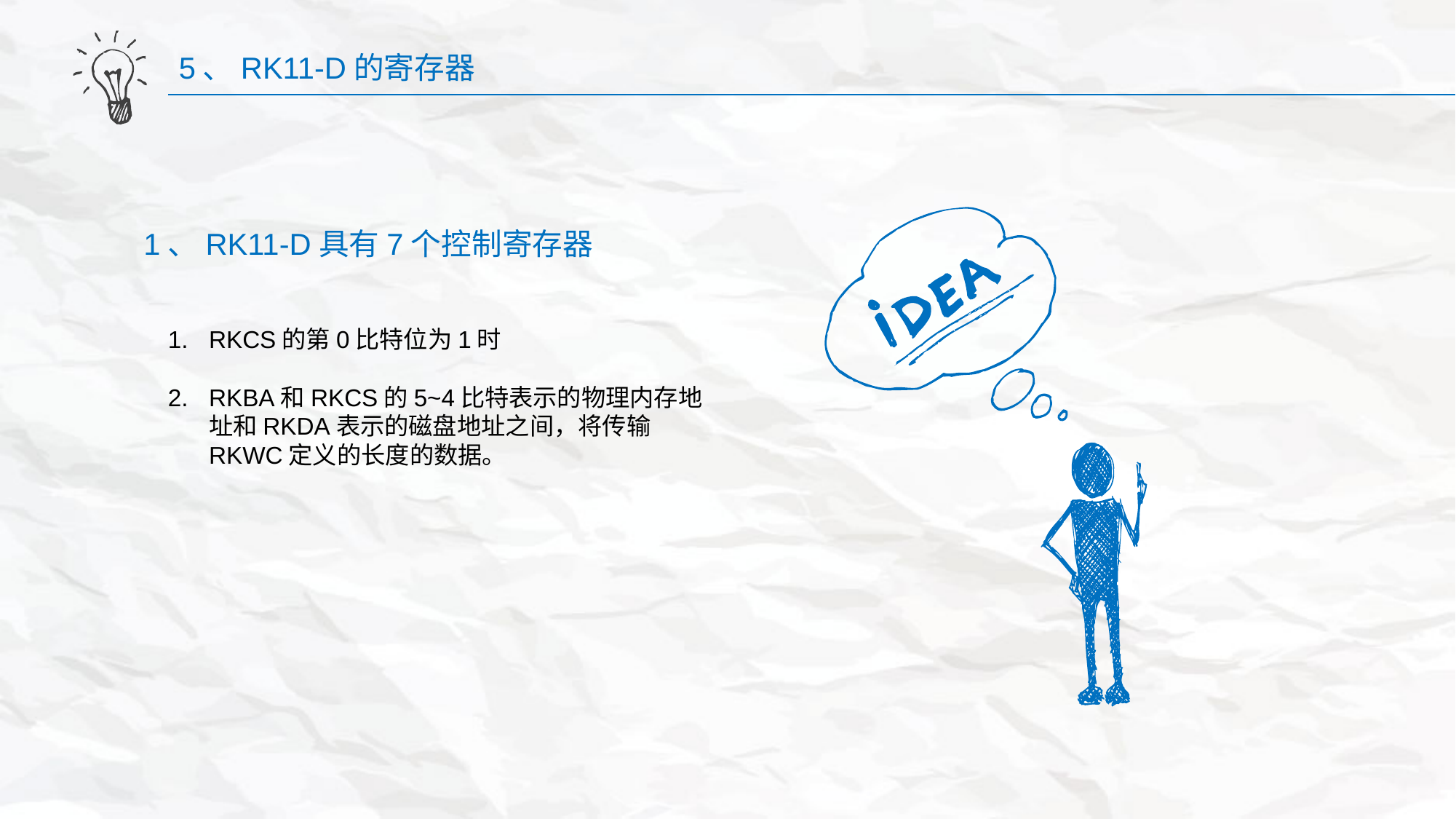

5、RK11-D的寄存器

1、RK11-D具有7个控制寄存器
RKCS的第0比特位为1时

RKBA和RKCS的5~4比特表示的物理内存地址和RKDA表示的磁盘地址之间，将传输RKWC定义的长度的数据。